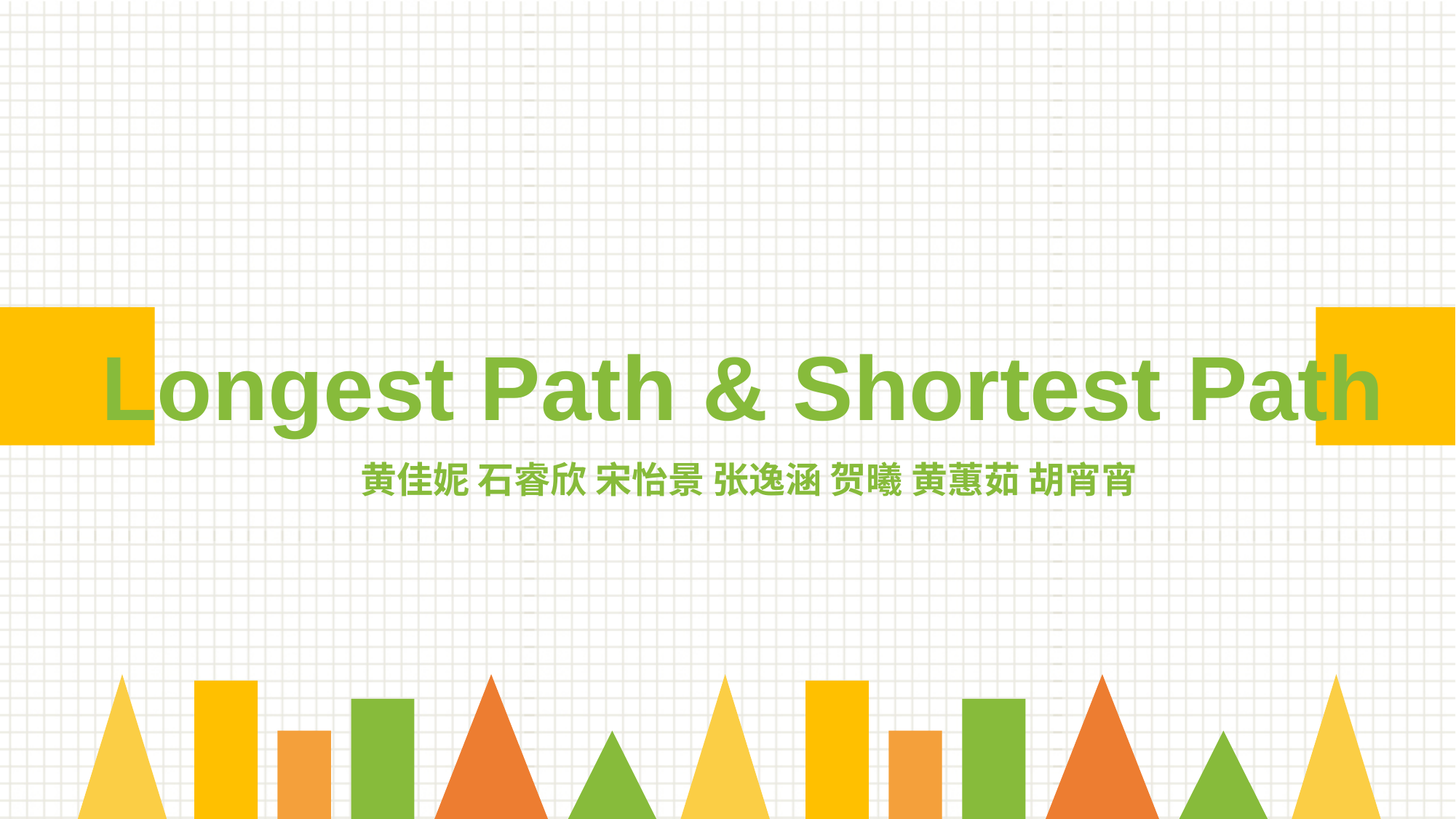

Longest Path & Shortest Path
黄佳妮 石睿欣 宋怡景 张逸涵 贺曦 黄蕙茹 胡宵宵